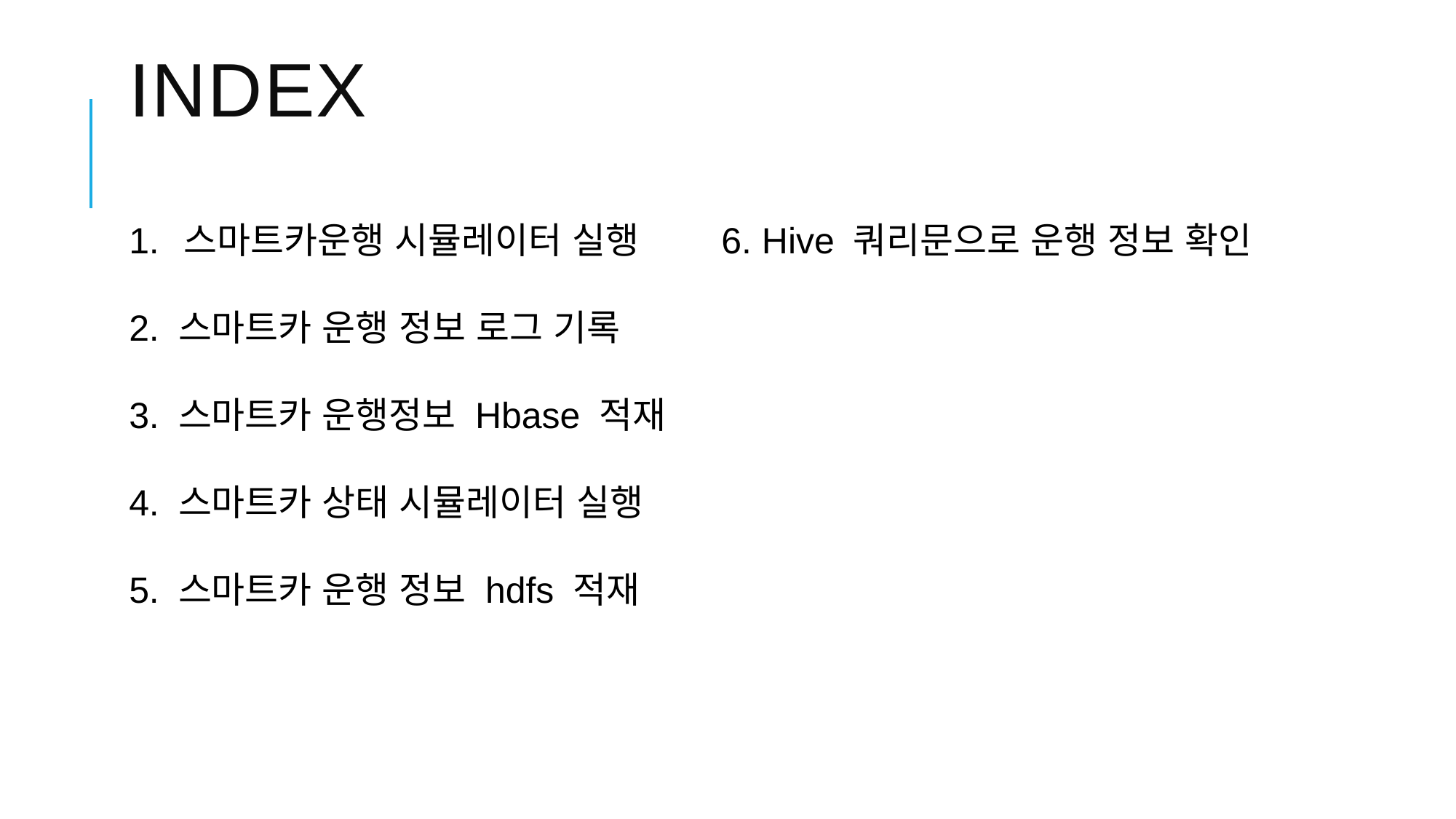

# INDEX
스마트카운행 시뮬레이터 실행

2. 스마트카 운행 정보 로그 기록

3. 스마트카 운행정보 Hbase 적재

4. 스마트카 상태 시뮬레이터 실행

5. 스마트카 운행 정보 hdfs 적재
6. Hive 쿼리문으로 운행 정보 확인